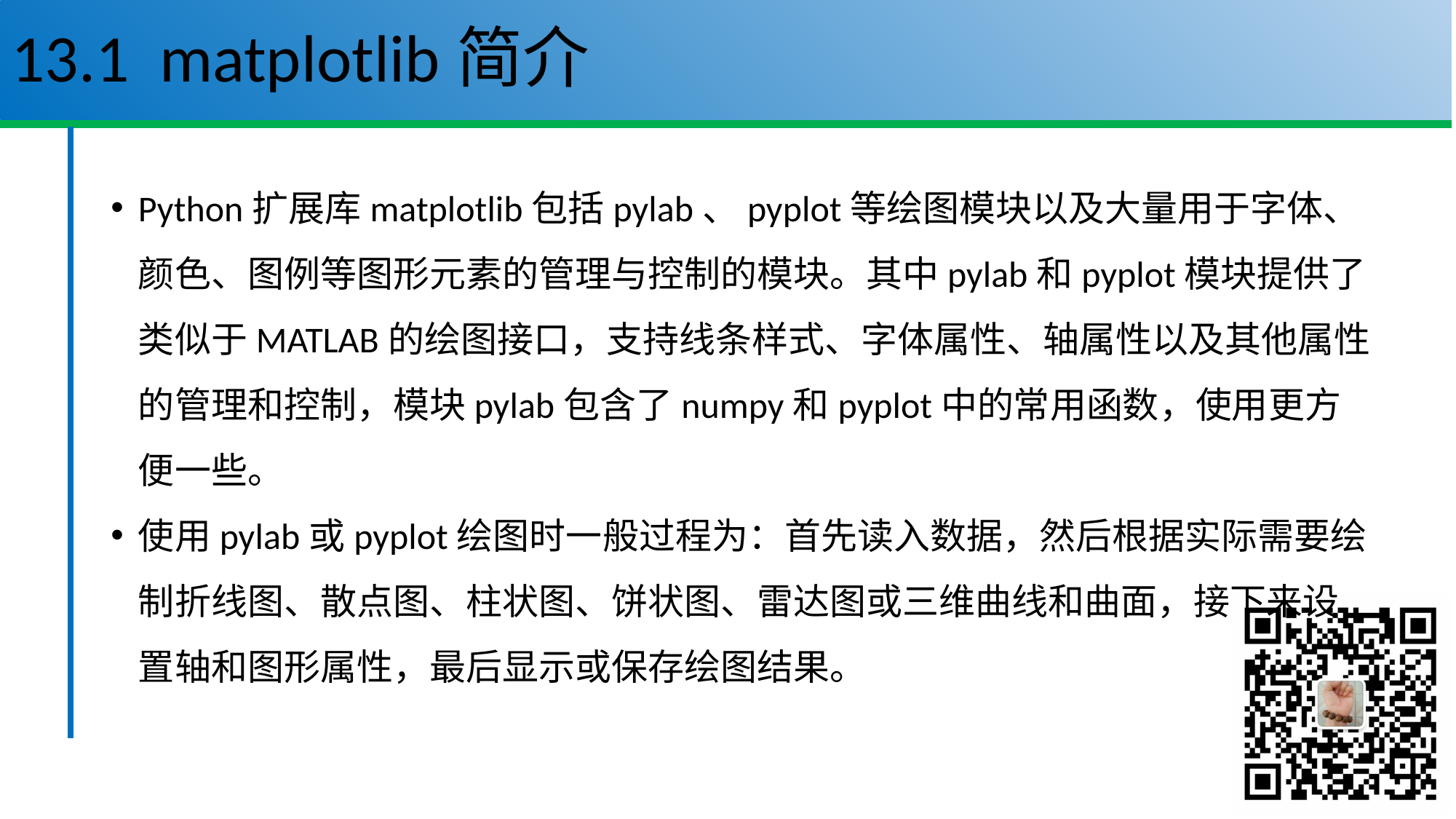

# 13.1  matplotlib简介
Python扩展库matplotlib包括pylab、pyplot等绘图模块以及大量用于字体、颜色、图例等图形元素的管理与控制的模块。其中pylab和pyplot模块提供了类似于MATLAB的绘图接口，支持线条样式、字体属性、轴属性以及其他属性的管理和控制，模块pylab包含了numpy和pyplot中的常用函数，使用更方便一些。
使用pylab或pyplot绘图时一般过程为：首先读入数据，然后根据实际需要绘制折线图、散点图、柱状图、饼状图、雷达图或三维曲线和曲面，接下来设置轴和图形属性，最后显示或保存绘图结果。